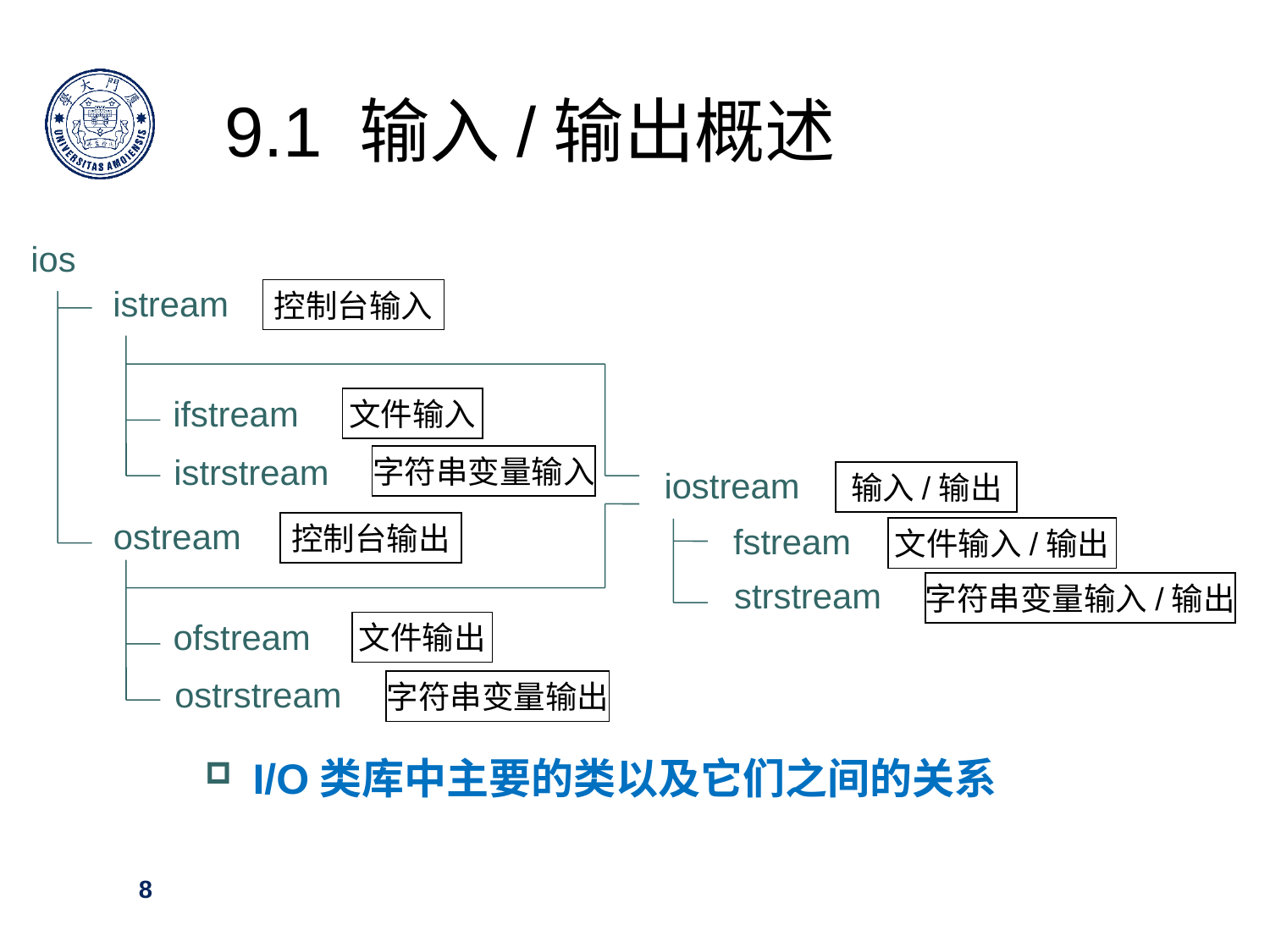

9.1 输入/输出概述
ios
istream
控制台输入

ifstream
文件输入
istrstream
字符串变量输入
iostream
输入/输出
ostream
控制台输出
fstream
文件输入/输出
strstream
字符串变量输入/输出
ofstream
文件输出
ostrstream
字符串变量输出
I/O类库中主要的类以及它们之间的关系
8